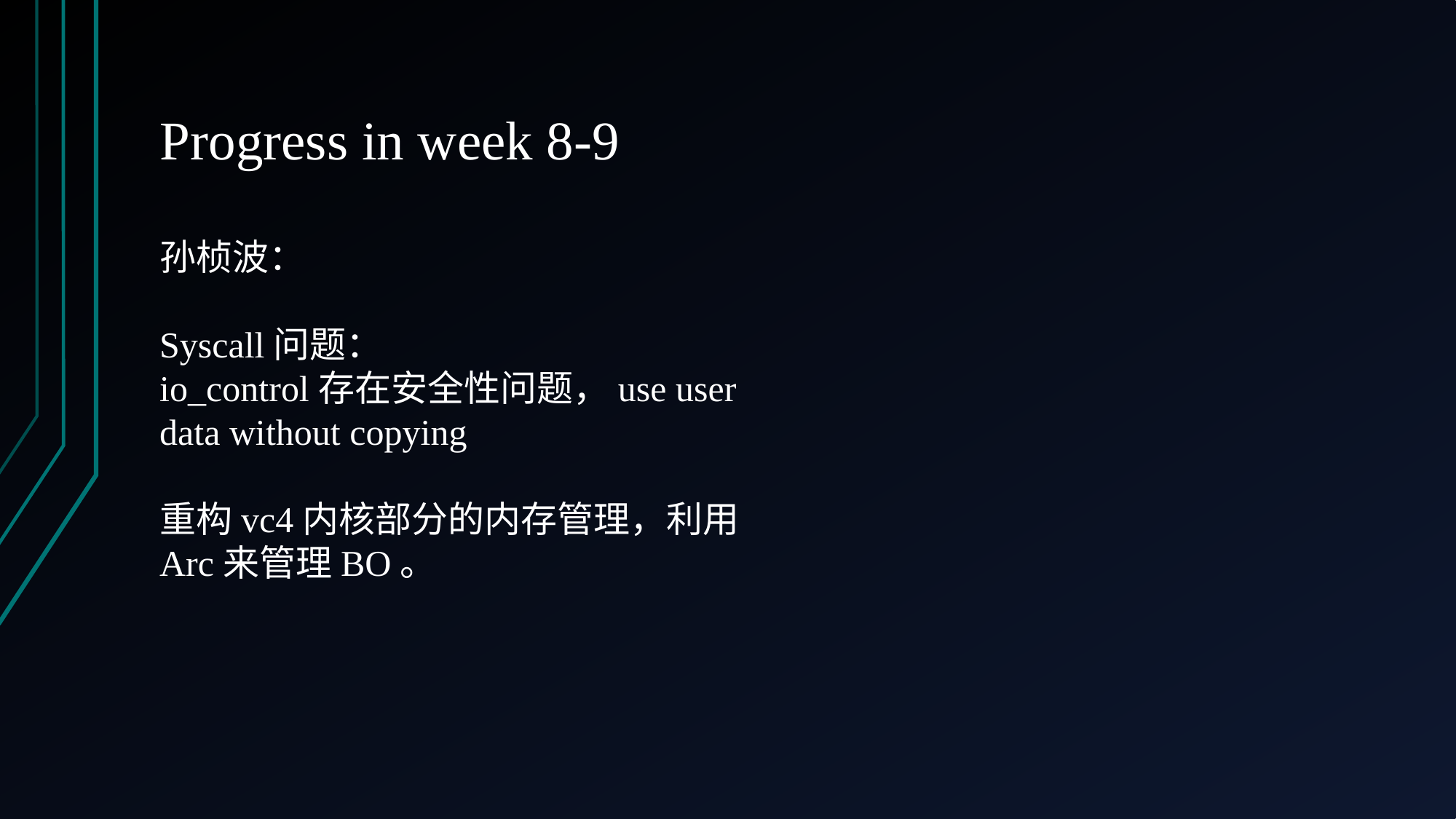

# Progress in week 8-9
孙桢波：

Syscall问题：
io_control存在安全性问题，use user data without copying

重构vc4内核部分的内存管理，利用Arc来管理BO。